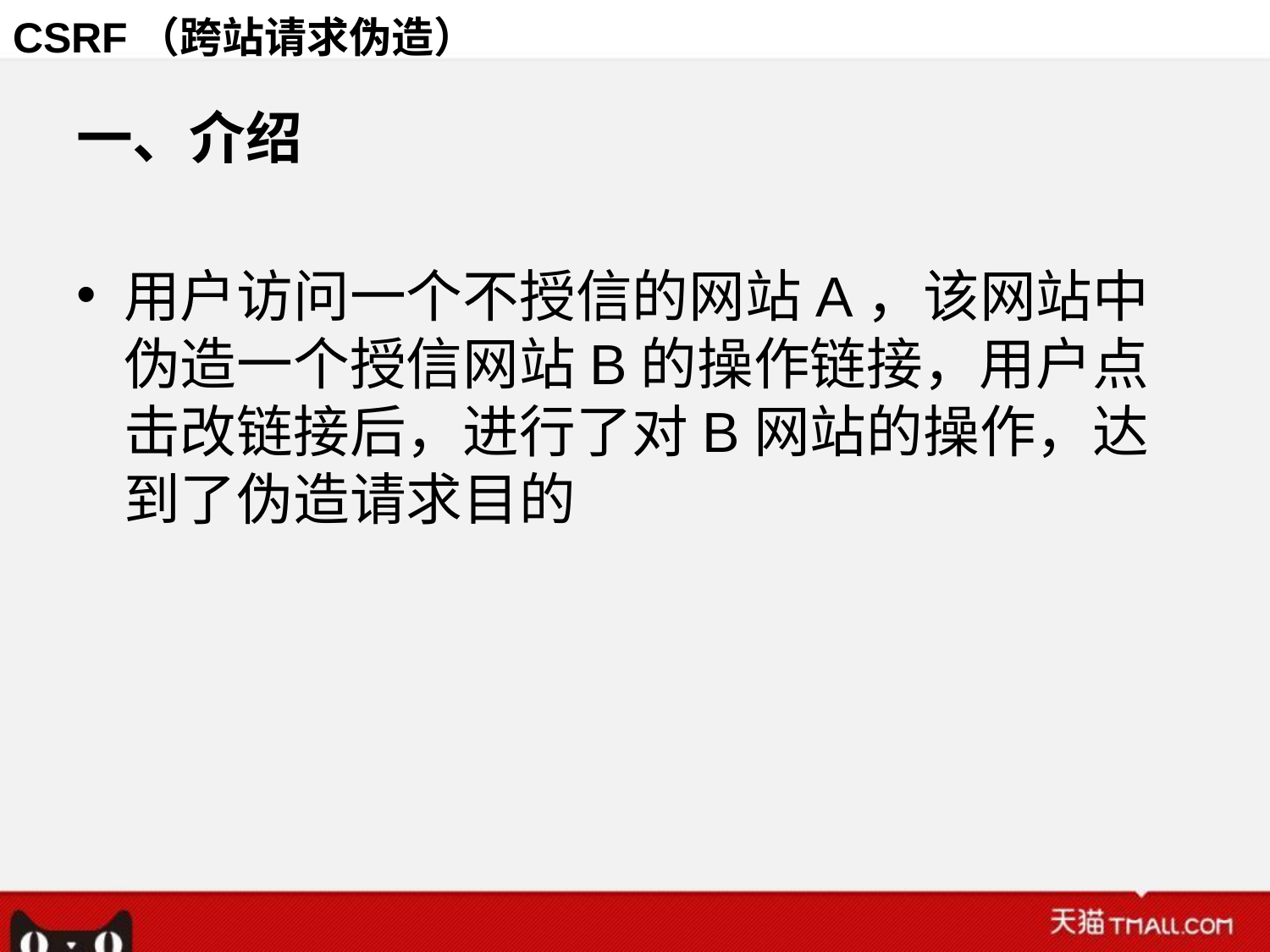

# CSRF（跨站请求伪造）
一、介绍

用户访问一个不授信的网站A，该网站中伪造一个授信网站B的操作链接，用户点击改链接后，进行了对B网站的操作，达到了伪造请求目的